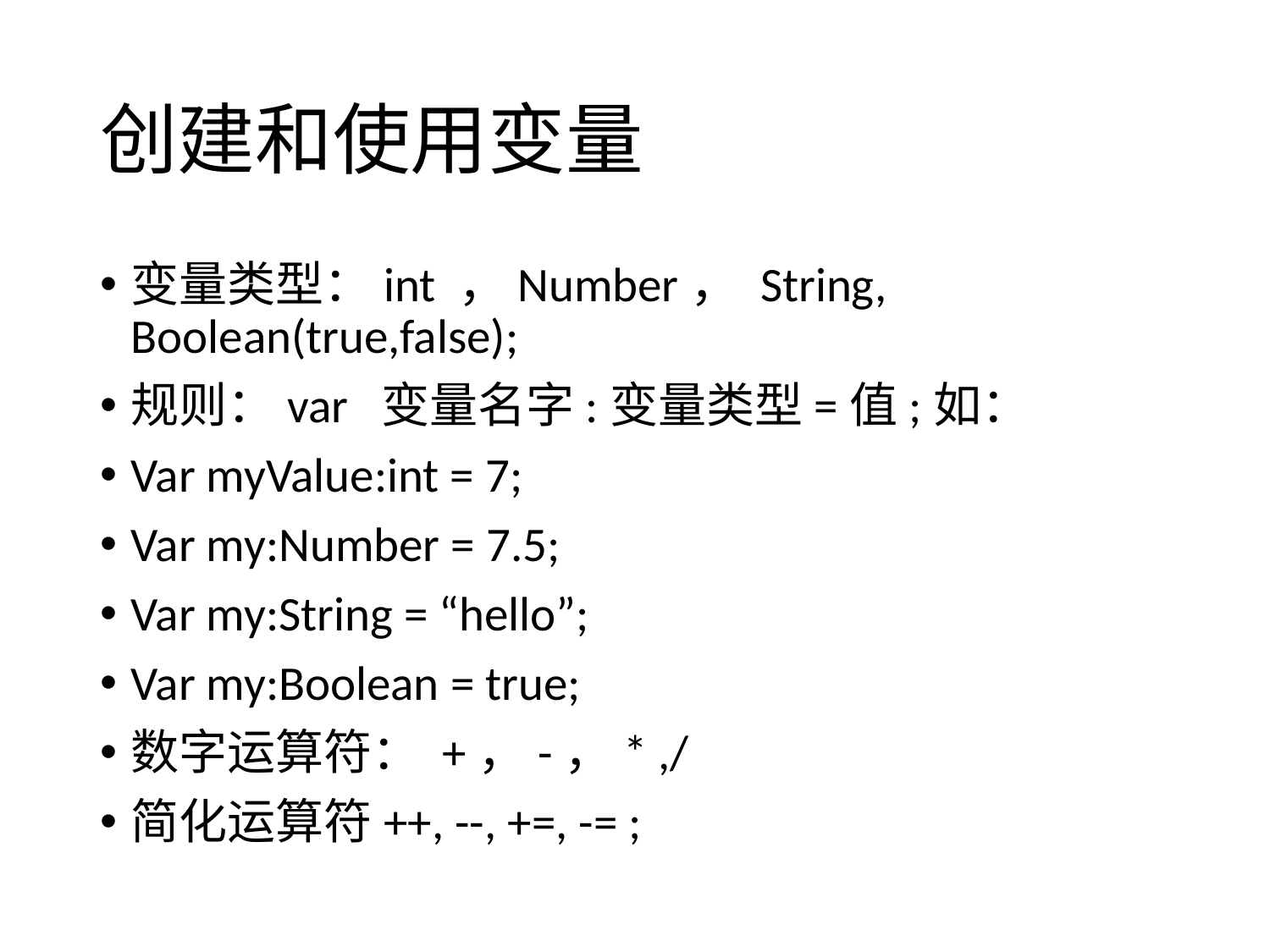

# 创建和使用变量
变量类型：int ，Number， String, Boolean(true,false);
规则：var  变量名字:变量类型=值;如：
Var myValue:int = 7;
Var my:Number = 7.5;
Var my:String = “hello”;
Var my:Boolean = true;
数字运算符： +，-，* ,/
简化运算符++, --, +=, -= ;